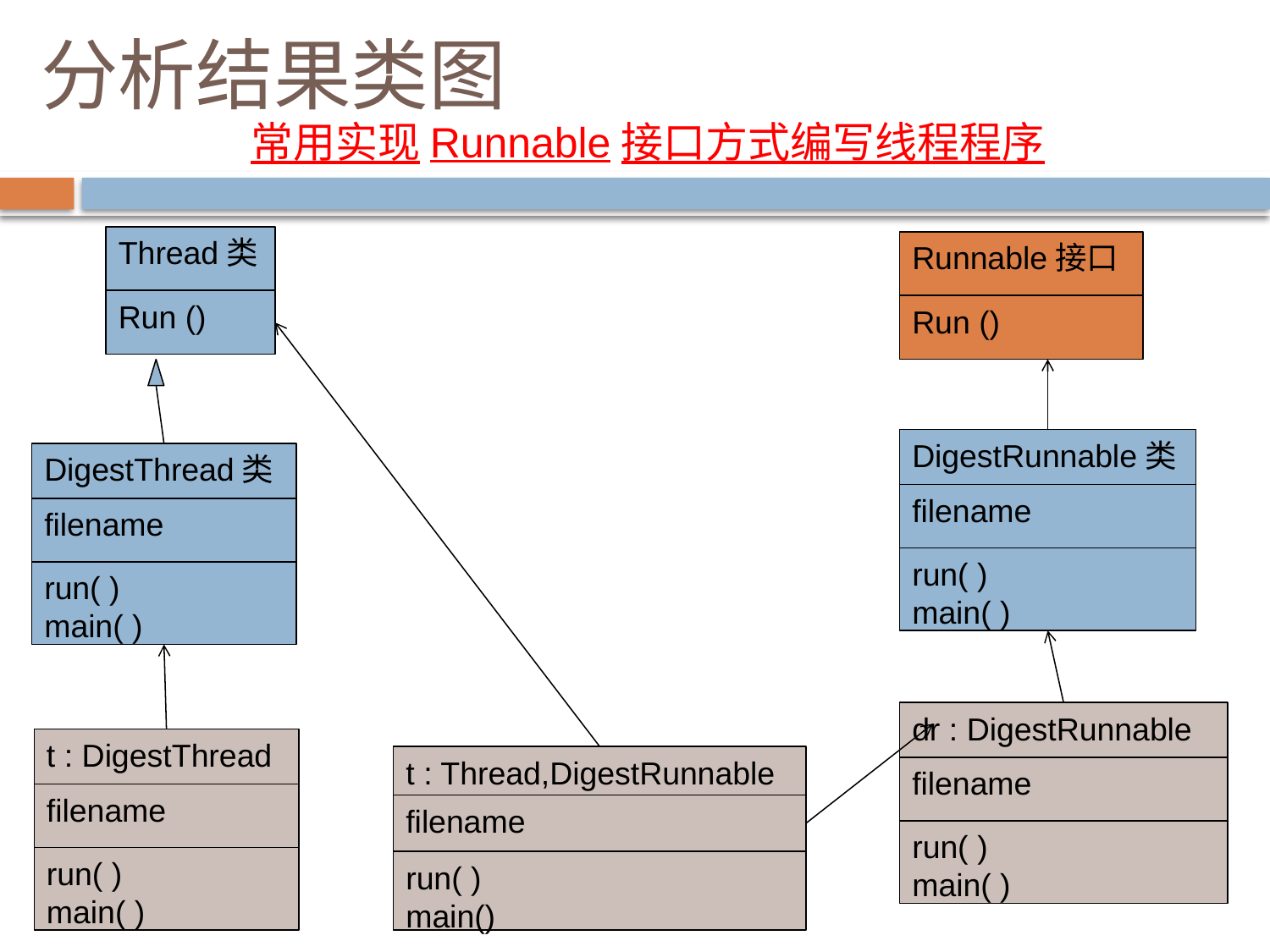

# 分析结果类图
常用实现Runnable接口方式编写线程程序
Thread类
Run ()
Runnable接口
Run ()

DigestRunnable类
filename
run( )
main( )
DigestThread类
filename
run( )
main( )
dr : DigestRunnable
filename
run( )
main( )
t : DigestThread
filename
run( )
main( )
t : Thread,DigestRunnable
filename
run( )
main()